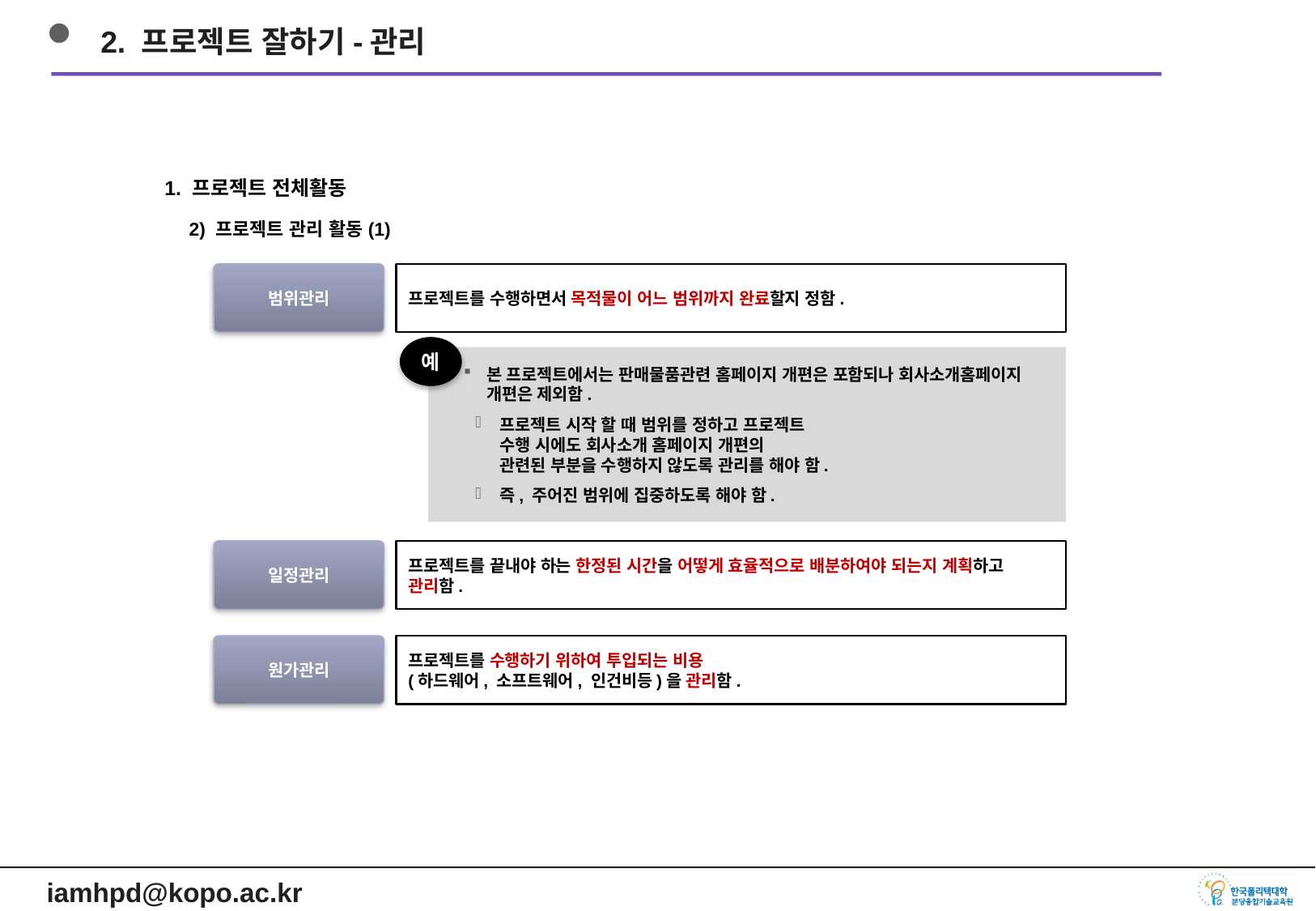

2. 프로젝트 잘하기-관리
1. 프로젝트 전체활동
2) 프로젝트 관리 활동(1)
범위관리
프로젝트를 수행하면서 목적물이 어느 범위까지 완료할지 정함.
예
본 프로젝트에서는 판매물품관련 홈페이지 개편은 포함되나 회사소개홈페이지 개편은 제외함.
프로젝트 시작 할 때 범위를 정하고 프로젝트
수행 시에도 회사소개 홈페이지 개편의
관련된 부분을 수행하지 않도록 관리를 해야 함.
즉, 주어진 범위에 집중하도록 해야 함.
일정관리
프로젝트를 끝내야 하는 한정된 시간을 어떻게 효율적으로 배분하여야 되는지 계획하고 관리함.
원가관리
프로젝트를 수행하기 위하여 투입되는 비용
(하드웨어, 소프트웨어, 인건비등)을 관리함.